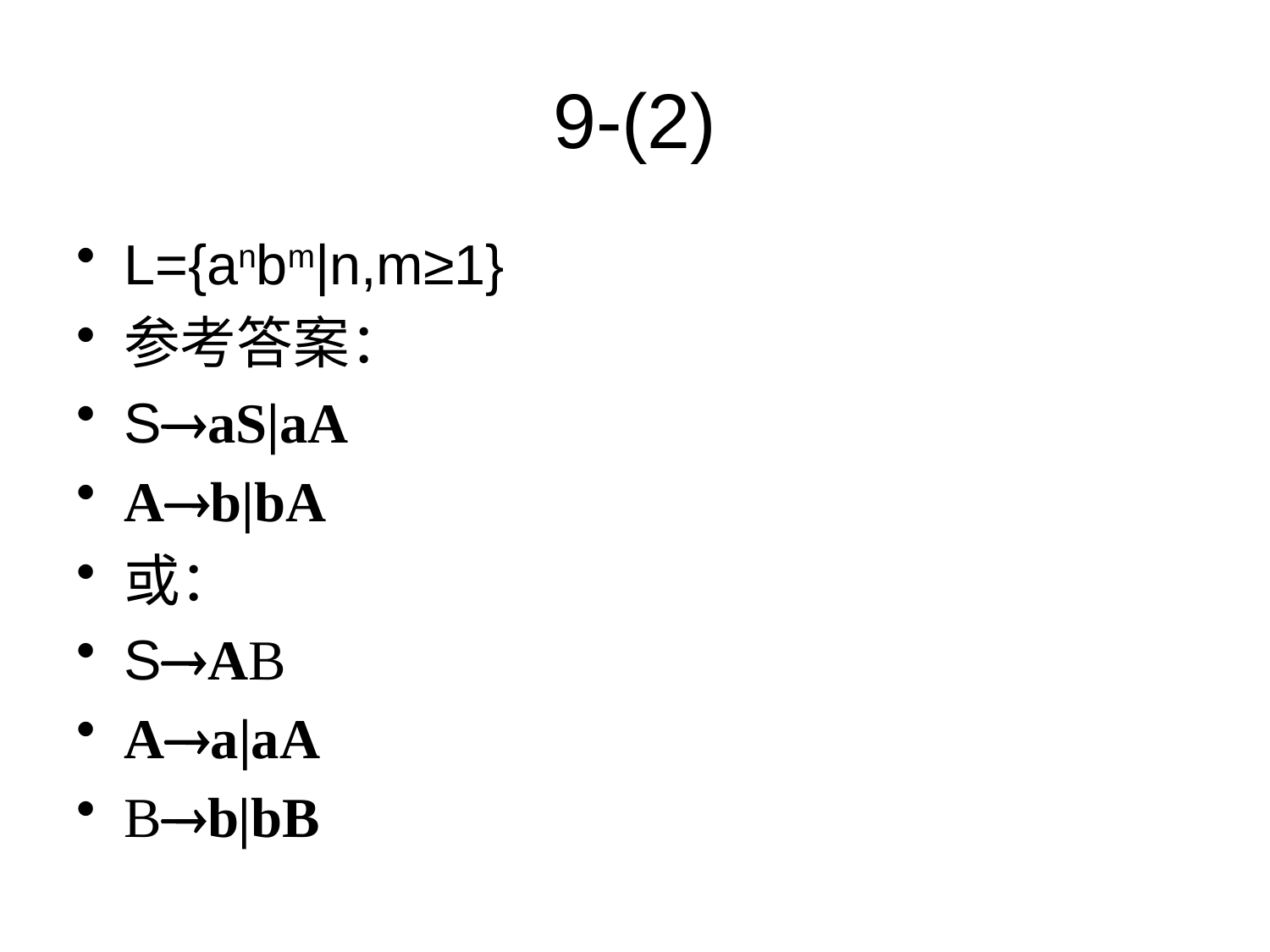

# 9-(2)
L={anbm|n,m≥1}
参考答案：
S→aS|aA
A→b|bA
或：
S→AB
A→a|aA
B→b|bB